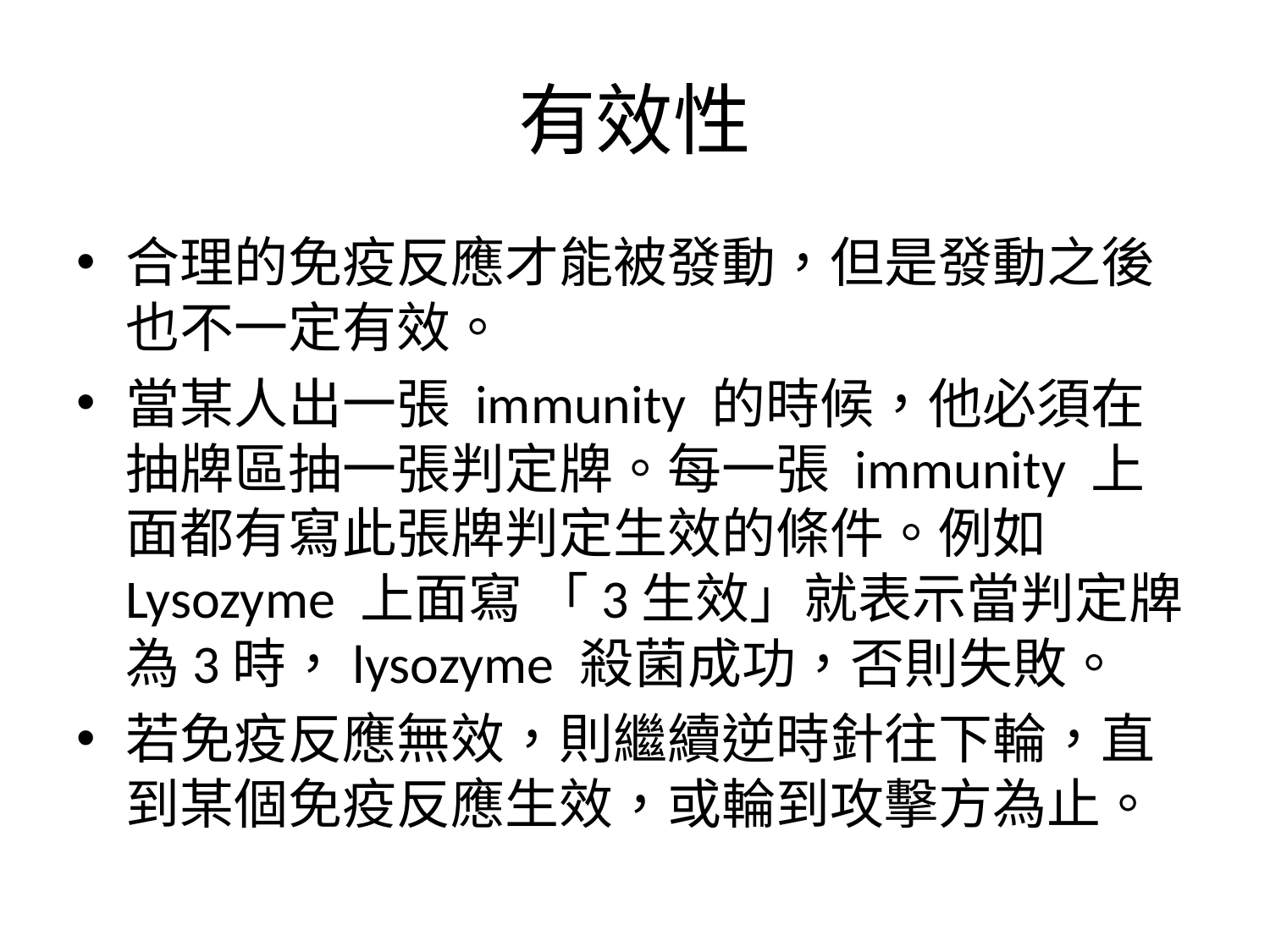

# 有效性
合理的免疫反應才能被發動，但是發動之後也不一定有效。
當某人出一張 immunity 的時候，他必須在抽牌區抽一張判定牌。每一張 immunity 上面都有寫此張牌判定生效的條件。例如 Lysozyme 上面寫 「3生效」就表示當判定牌為3時，lysozyme 殺菌成功，否則失敗。
若免疫反應無效，則繼續逆時針往下輪，直到某個免疫反應生效，或輪到攻擊方為止。